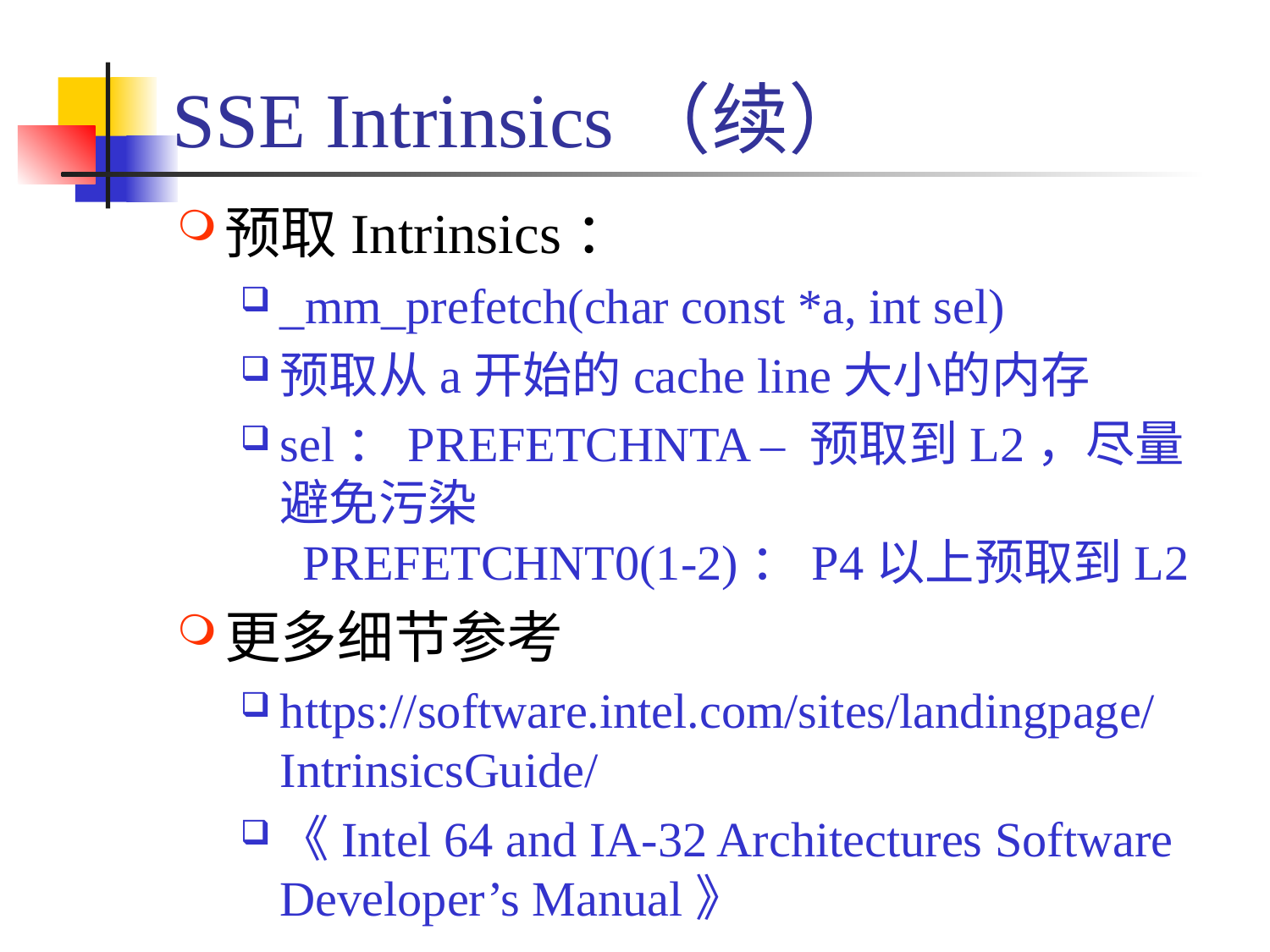

# SSE Intrinsics（续）
预取Intrinsics：
_mm_prefetch(char const *a, int sel)
预取从a开始的cache line大小的内存
sel：PREFETCHNTA – 预取到L2，尽量避免污染
 PREFETCHNT0(1-2)：P4以上预取到L2
更多细节参考
https://software.intel.com/sites/landingpage/IntrinsicsGuide/
《Intel 64 and IA-32 Architectures Software Developer’s Manual》